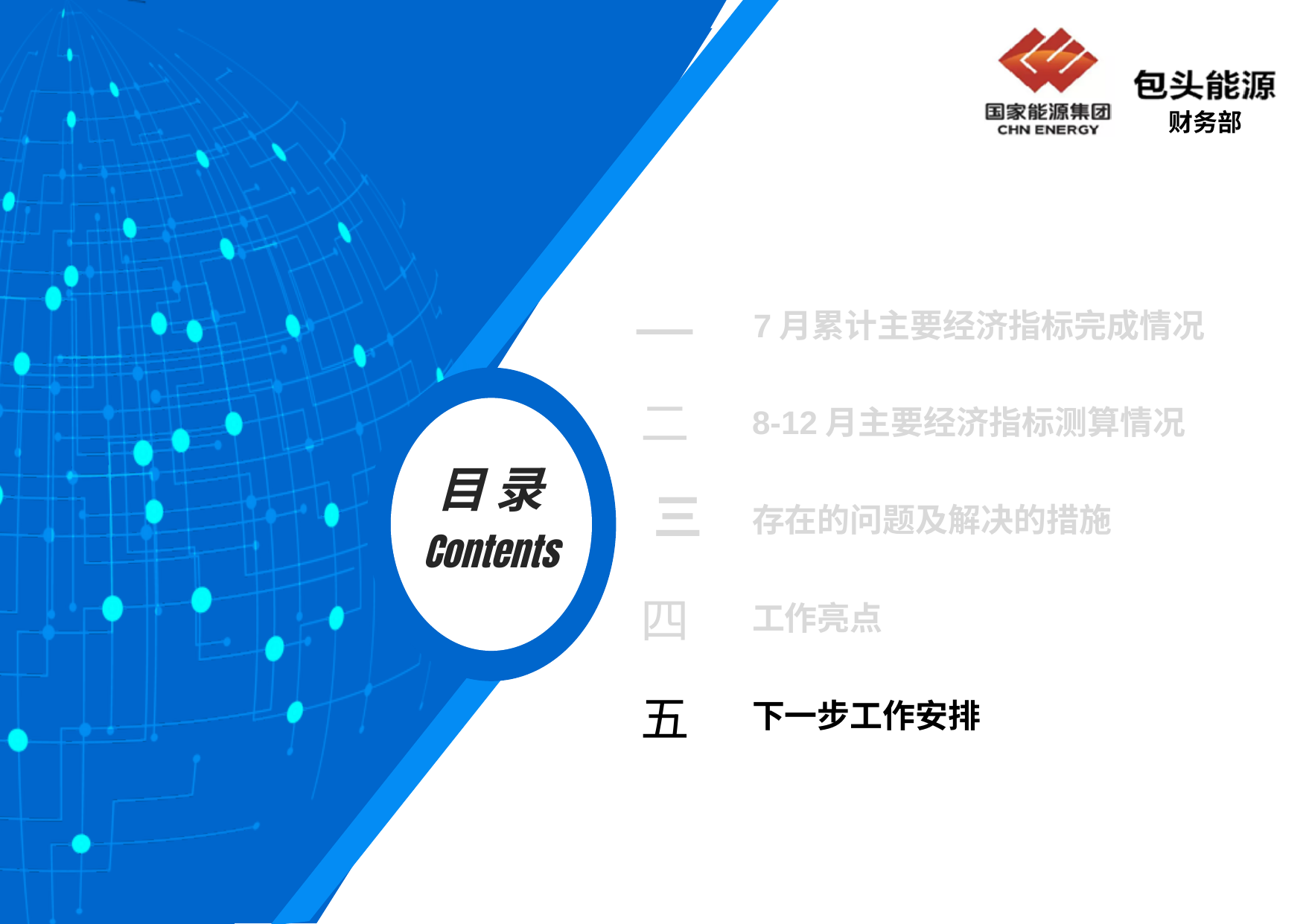

# 一
7月累计主要经济指标完成情况
二
8-12月主要经济指标测算情况
  三
存在的问题及解决的措施
四
工作亮点
五
下一步工作安排

36